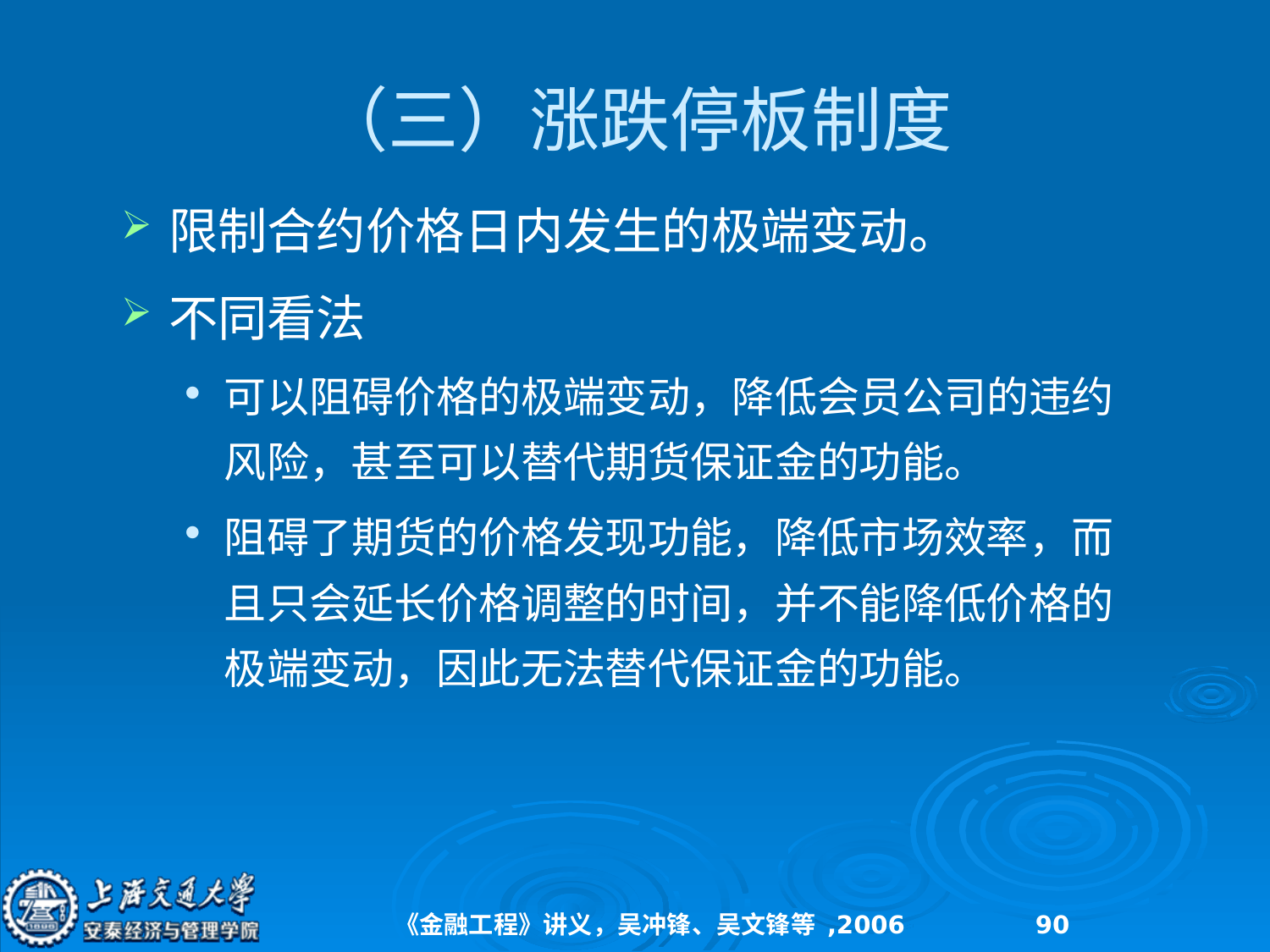

# （三）涨跌停板制度
限制合约价格日内发生的极端变动。
不同看法
可以阻碍价格的极端变动，降低会员公司的违约风险，甚至可以替代期货保证金的功能。
阻碍了期货的价格发现功能，降低市场效率，而且只会延长价格调整的时间，并不能降低价格的极端变动，因此无法替代保证金的功能。